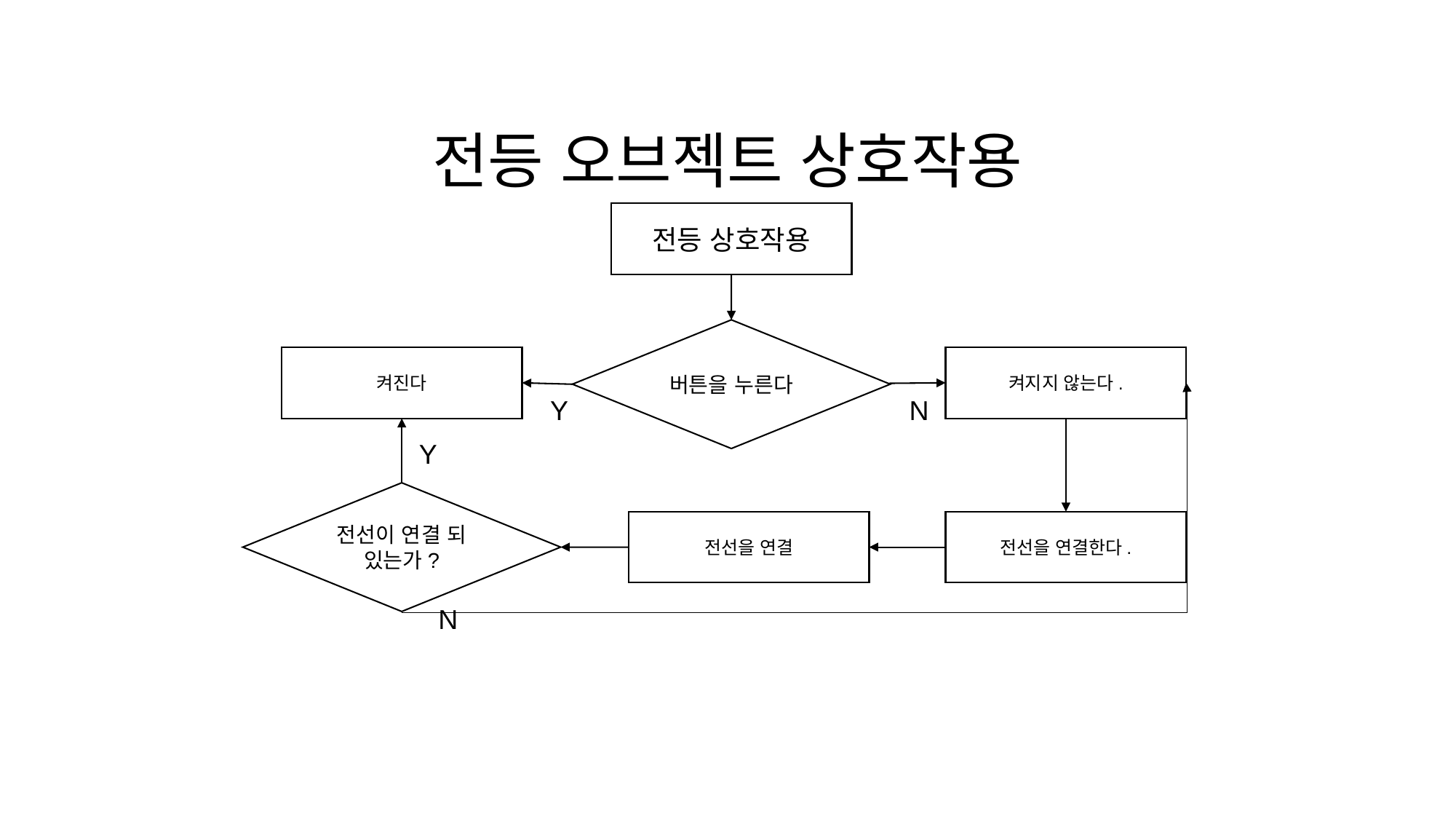

전등 오브젝트 상호작용
전등 상호작용
버튼을 누른다
켜진다
켜지지 않는다.
Y
N
Y
전선이 연결 되 있는가?
전선을 연결
전선을 연결한다.
N